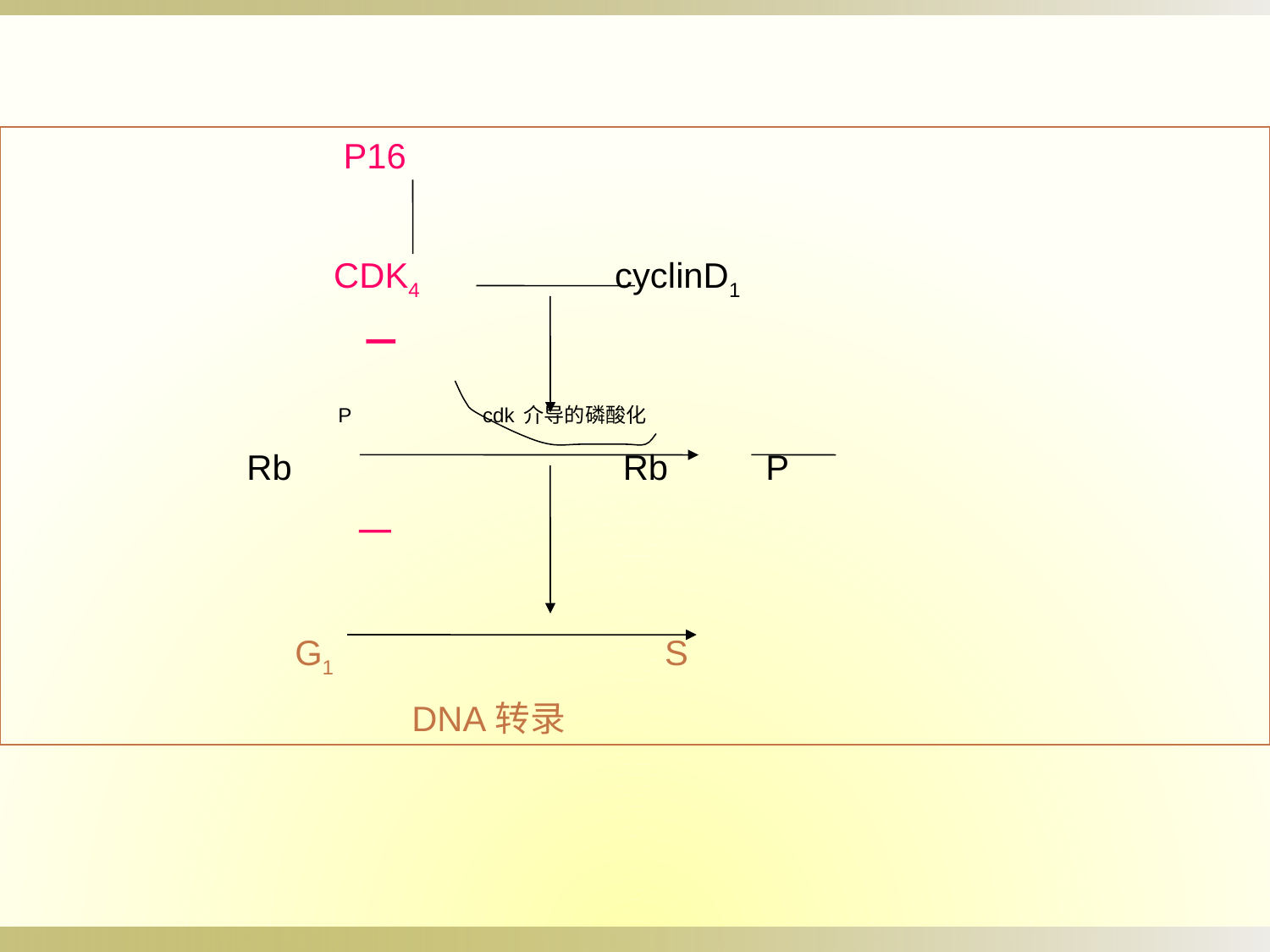

P16

                                 CDK4                    cyclinD1
                                            一
                                                         P                       cdk介导的磷酸化
                                         Rb                                  Rb          P
                                           一

                             G1                                  S
                                         DNA转录